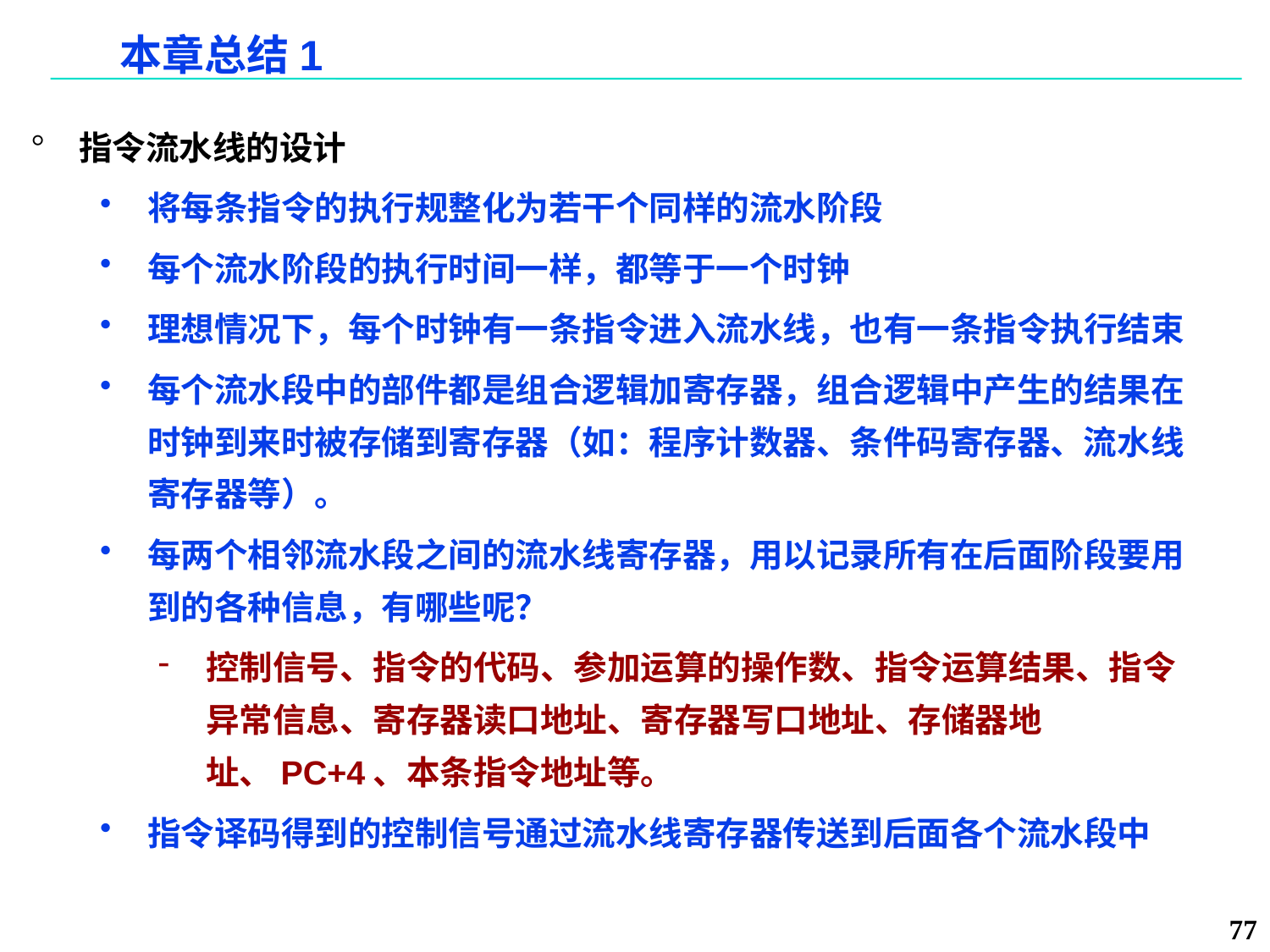

# 本章总结1
指令流水线的设计
将每条指令的执行规整化为若干个同样的流水阶段
每个流水阶段的执行时间一样，都等于一个时钟
理想情况下，每个时钟有一条指令进入流水线，也有一条指令执行结束
每个流水段中的部件都是组合逻辑加寄存器，组合逻辑中产生的结果在时钟到来时被存储到寄存器（如：程序计数器、条件码寄存器、流水线寄存器等）。
每两个相邻流水段之间的流水线寄存器，用以记录所有在后面阶段要用到的各种信息，有哪些呢？
控制信号、指令的代码、参加运算的操作数、指令运算结果、指令异常信息、寄存器读口地址、寄存器写口地址、存储器地址、PC+4、本条指令地址等。
指令译码得到的控制信号通过流水线寄存器传送到后面各个流水段中